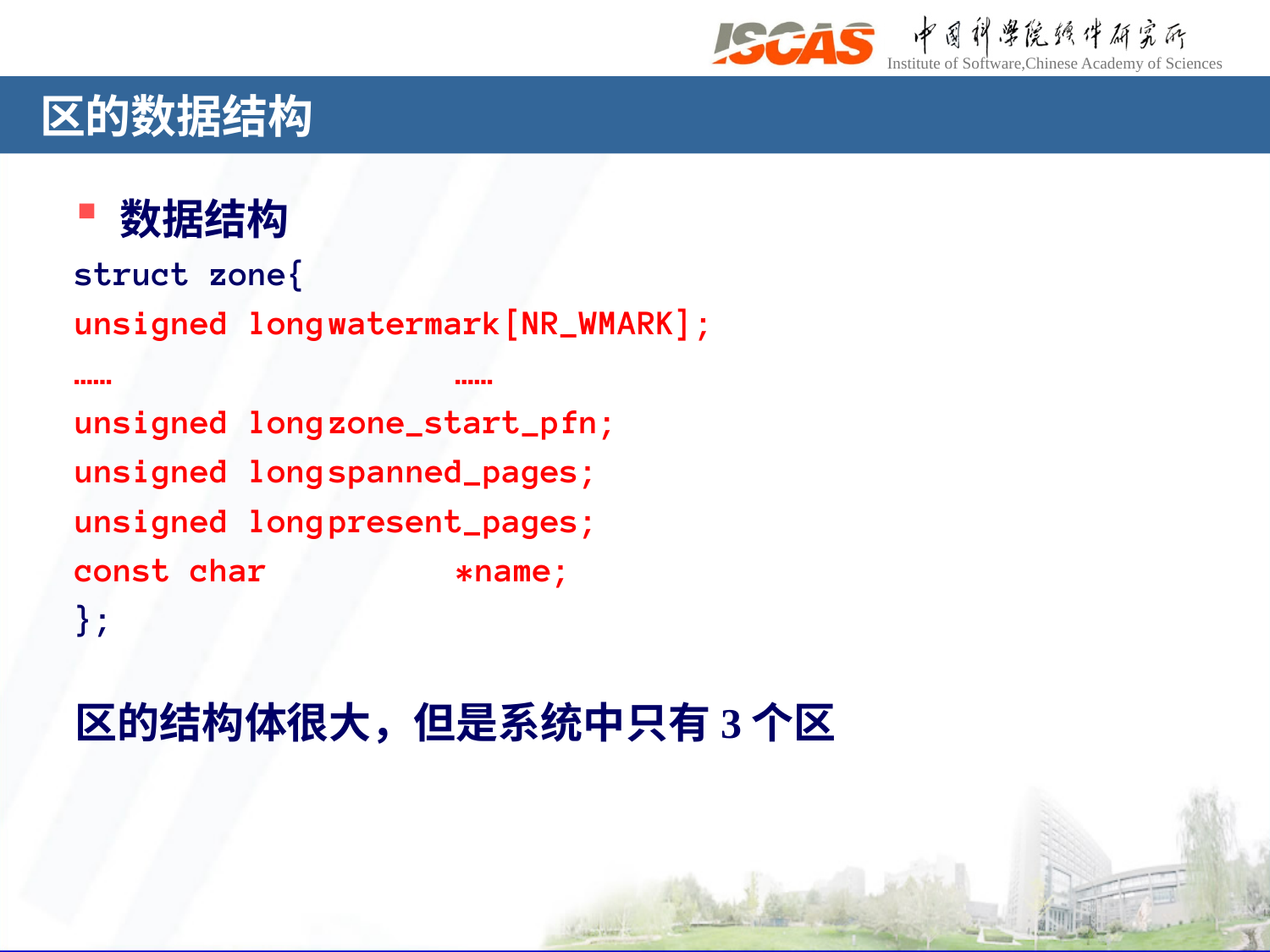

# 区的数据结构
数据结构
struct zone{
unsigned long	watermark[NR_WMARK];
……			……
unsigned long	zone_start_pfn;
unsigned long	spanned_pages;
unsigned long	present_pages;
const char		*name;
};

区的结构体很大，但是系统中只有3个区